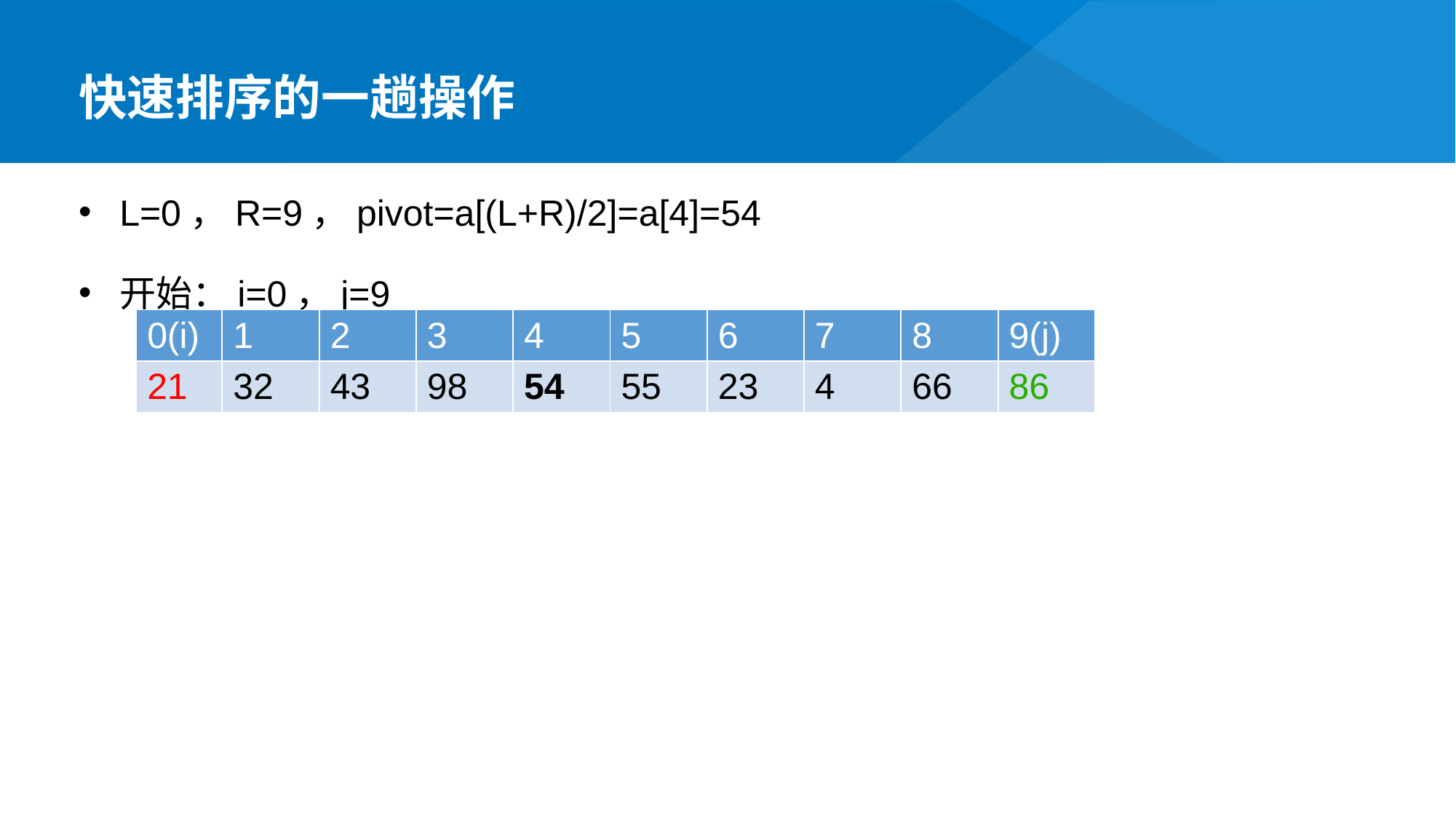

快速排序的一趟操作
L=0，R=9，pivot=a[(L+R)/2]=a[4]=54
开始：i=0，j=9

| 0(i) | 1 | 2 | 3 | 4 | 5 | 6 | 7 | 8 | 9(j) |
| --- | --- | --- | --- | --- | --- | --- | --- | --- | --- |
| 21 | 32 | 43 | 98 | 54 | 55 | 23 | 4 | 66 | 86 |